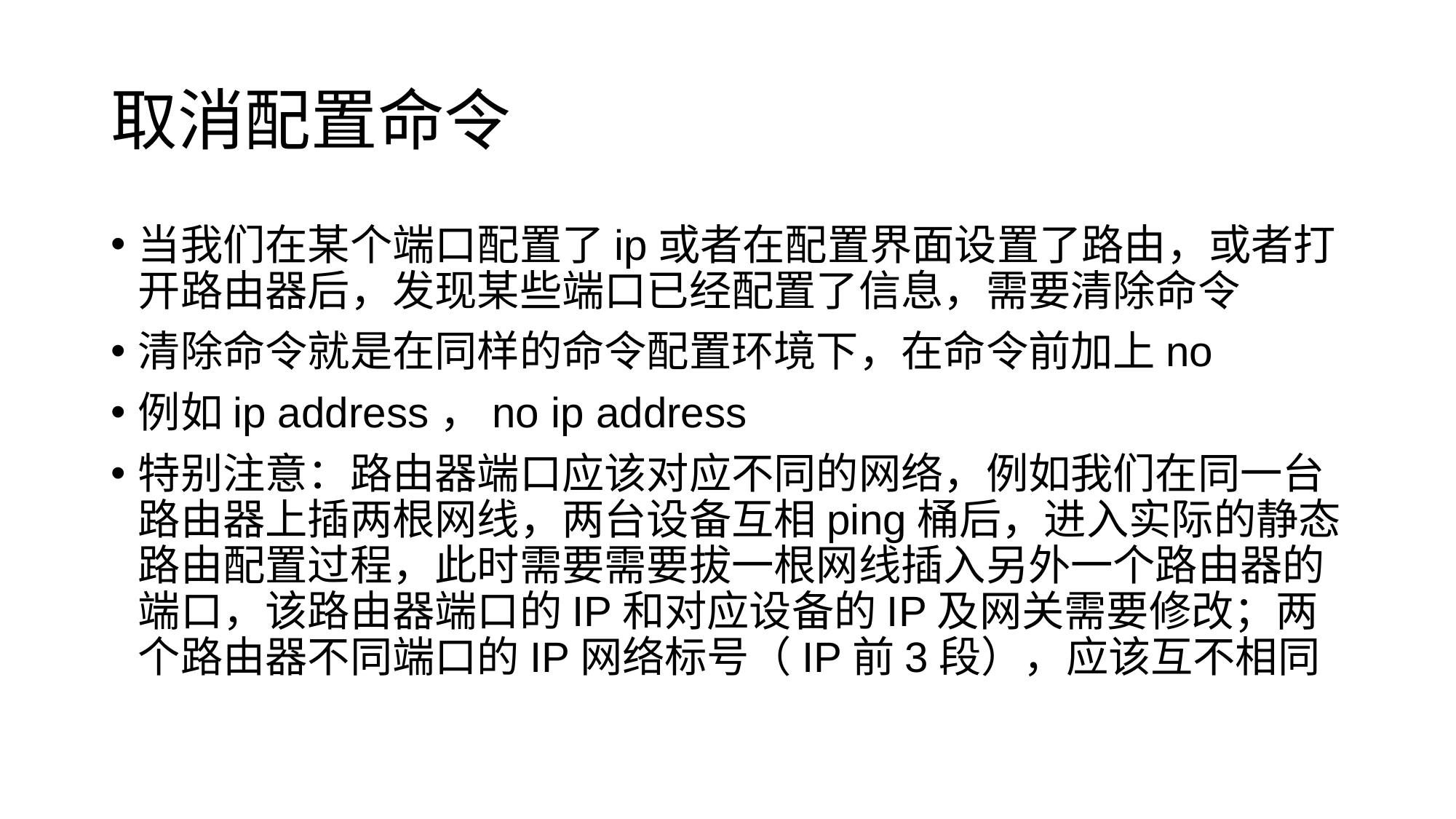

# 取消配置命令
当我们在某个端口配置了ip或者在配置界面设置了路由，或者打开路由器后，发现某些端口已经配置了信息，需要清除命令
清除命令就是在同样的命令配置环境下，在命令前加上no
例如ip address，no ip address
特别注意：路由器端口应该对应不同的网络，例如我们在同一台路由器上插两根网线，两台设备互相ping桶后，进入实际的静态路由配置过程，此时需要需要拔一根网线插入另外一个路由器的端口，该路由器端口的IP和对应设备的IP及网关需要修改；两个路由器不同端口的IP网络标号（IP前3段），应该互不相同